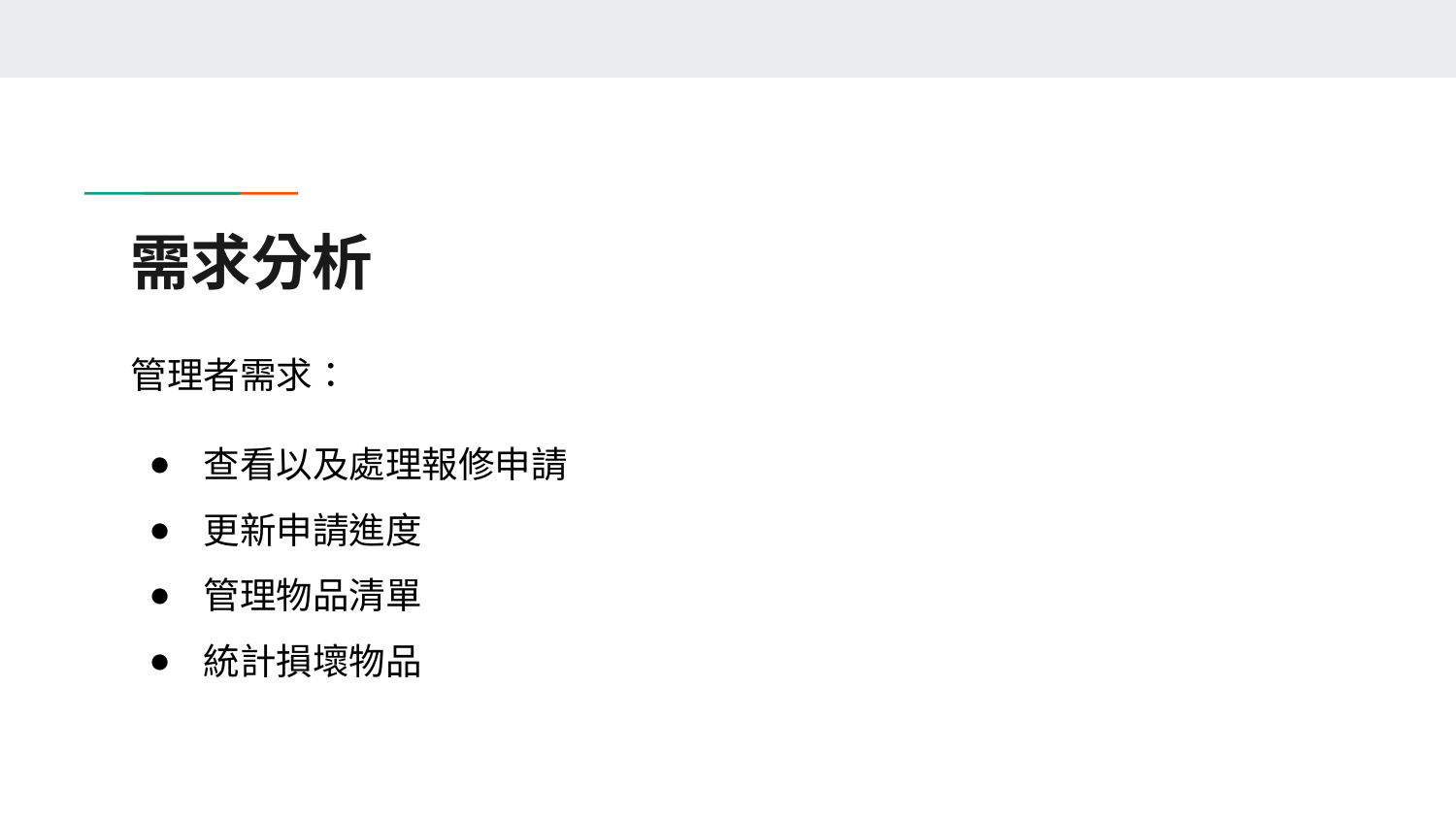

# 需求分析
管理者需求：
查看以及處理報修申請
更新申請進度
管理物品清單
統計損壞物品